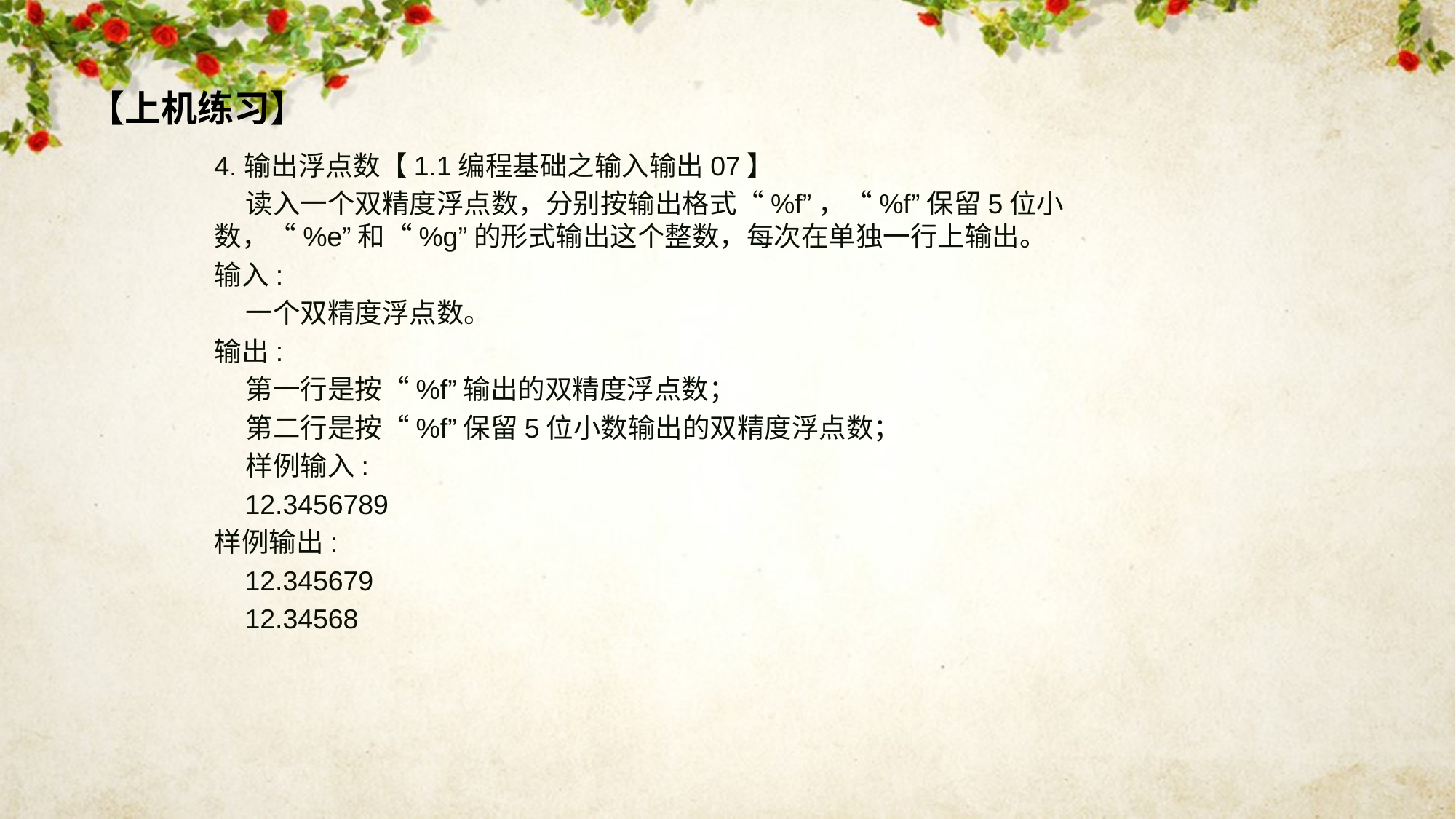

# 【上机练习】
4.输出浮点数【1.1编程基础之输入输出07】
    读入一个双精度浮点数，分别按输出格式“%f”，“%f”保留5位小数，“%e”和“%g”的形式输出这个整数，每次在单独一行上输出。
输入:
    一个双精度浮点数。
输出:
    第一行是按“%f”输出的双精度浮点数；
    第二行是按“%f”保留5位小数输出的双精度浮点数；
    样例输入:
    12.3456789
样例输出:
    12.345679
    12.34568